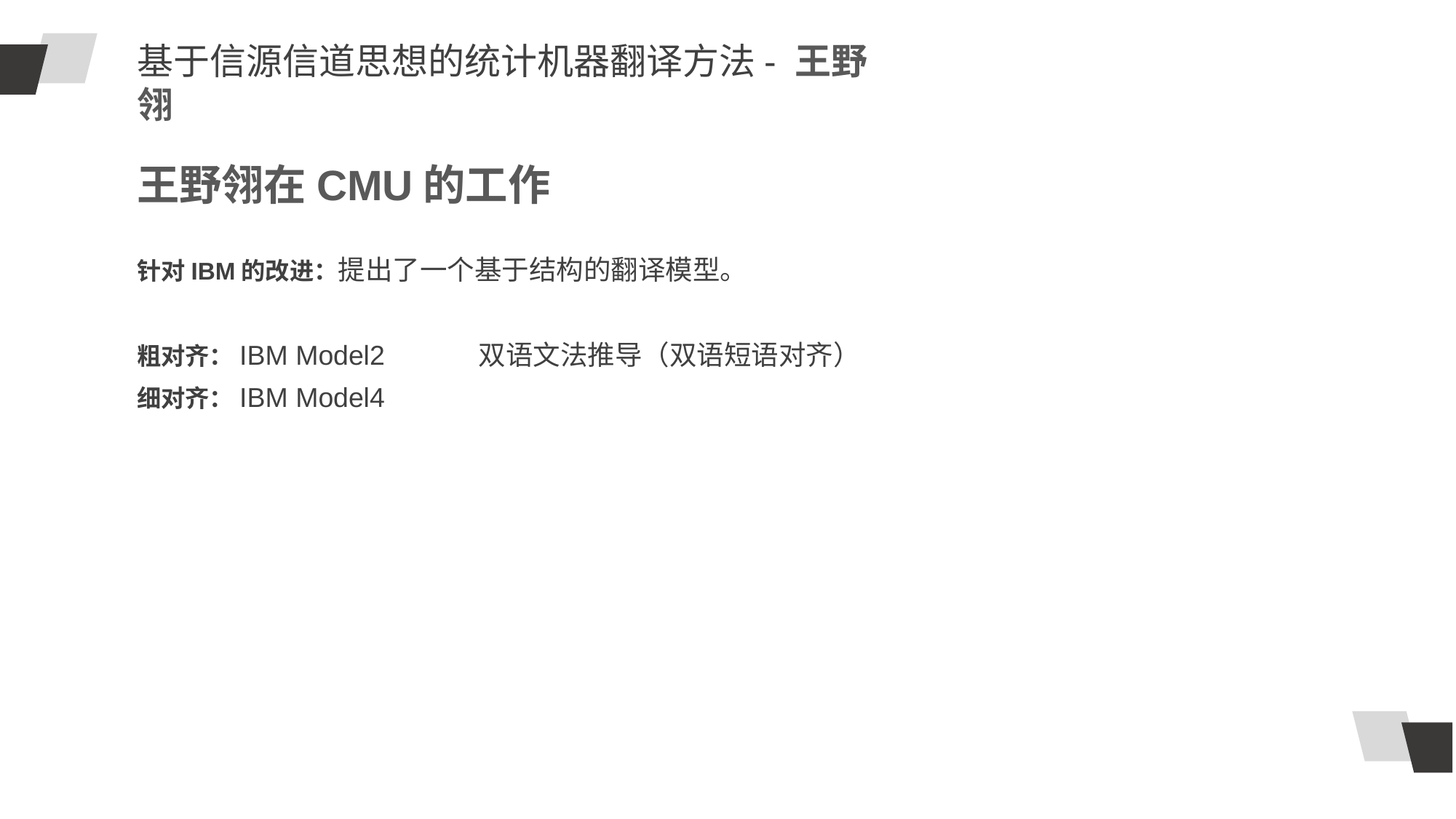

基于信源信道思想的统计机器翻译方法- 王野翎
王野翎在CMU的工作
针对IBM的改进：提出了一个基于结构的翻译模型。

粗对齐：IBM Model2	 双语文法推导（双语短语对齐）
细对齐：IBM Model4